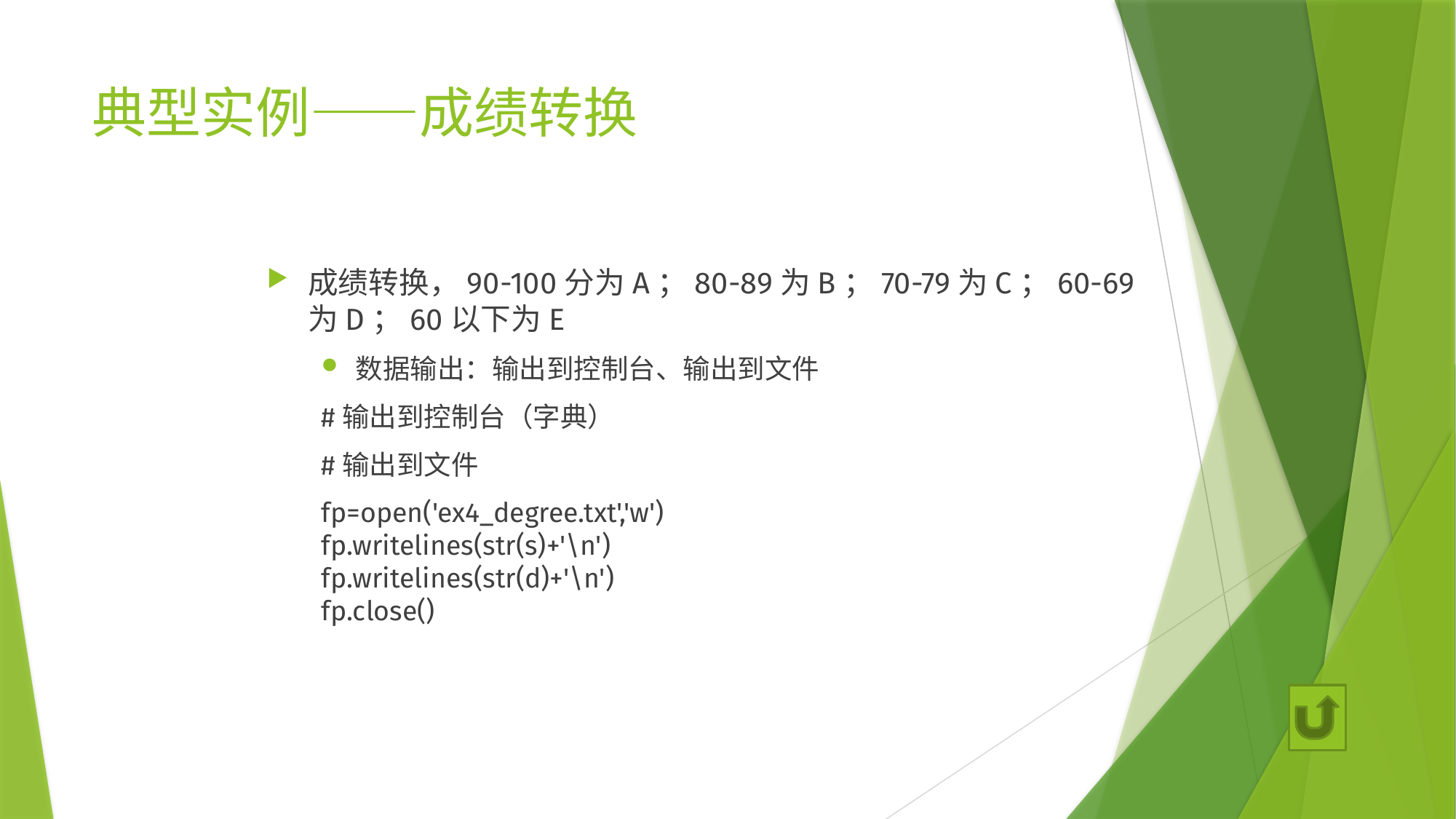

# 典型实例——成绩转换
成绩转换，90-100分为A；80-89为B；70-79为C；60-69为D；60以下为E
数据输出：输出到控制台、输出到文件
#输出到控制台（字典）
#输出到文件
fp=open('ex4_degree.txt','w')
fp.writelines(str(s)+'\n')
fp.writelines(str(d)+'\n')
fp.close()